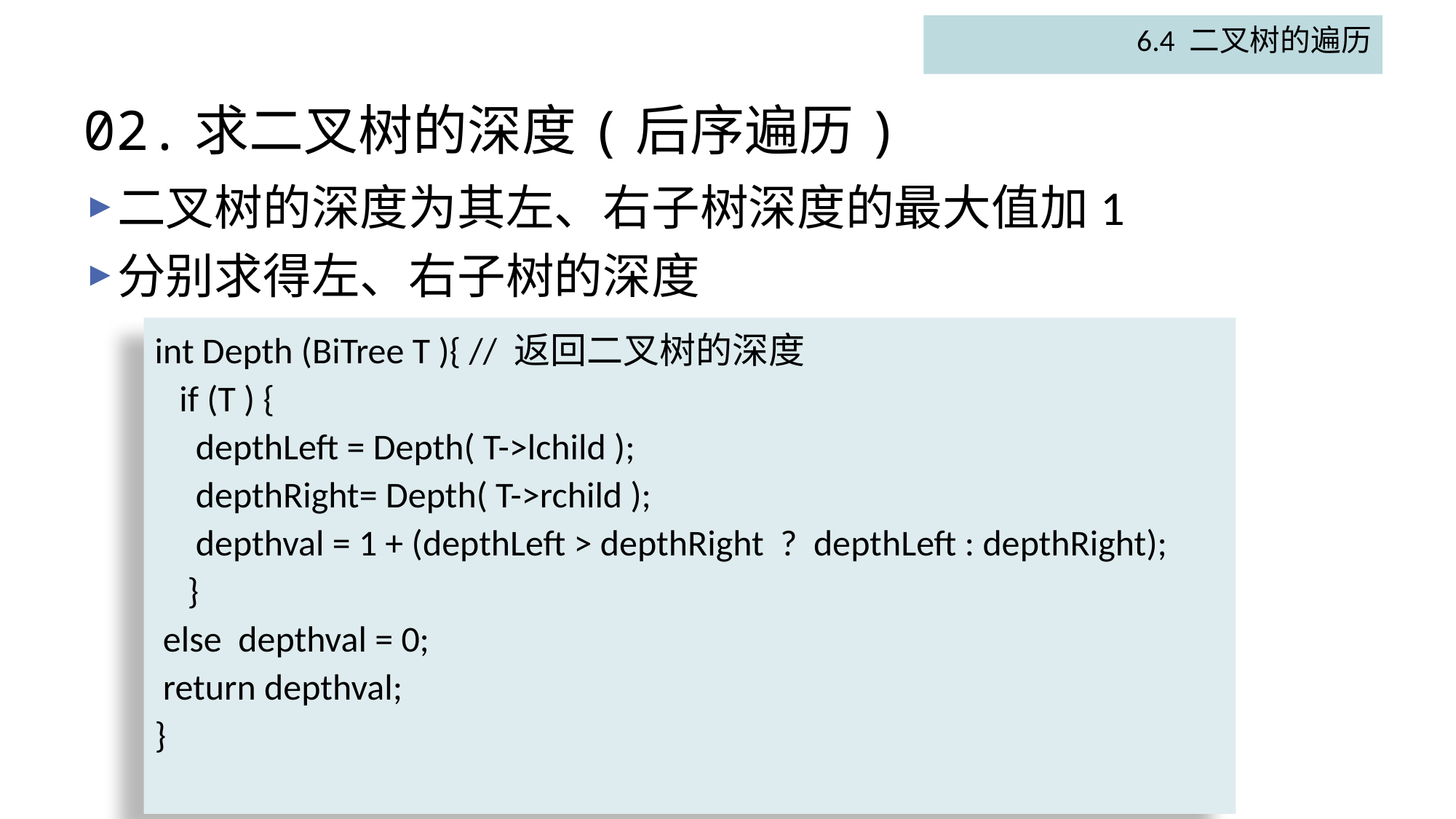

6.4 二叉树的遍历
# 02.求二叉树的深度(后序遍历)
二叉树的深度为其左、右子树深度的最大值加1
分别求得左、右子树的深度
int Depth (BiTree T ){ // 返回二叉树的深度
   if (T ) {
     depthLeft = Depth( T->lchild );
     depthRight= Depth( T->rchild );
     depthval = 1 + (depthLeft > depthRight  ?  depthLeft : depthRight);
    }
 else  depthval = 0;
 return depthval;
}